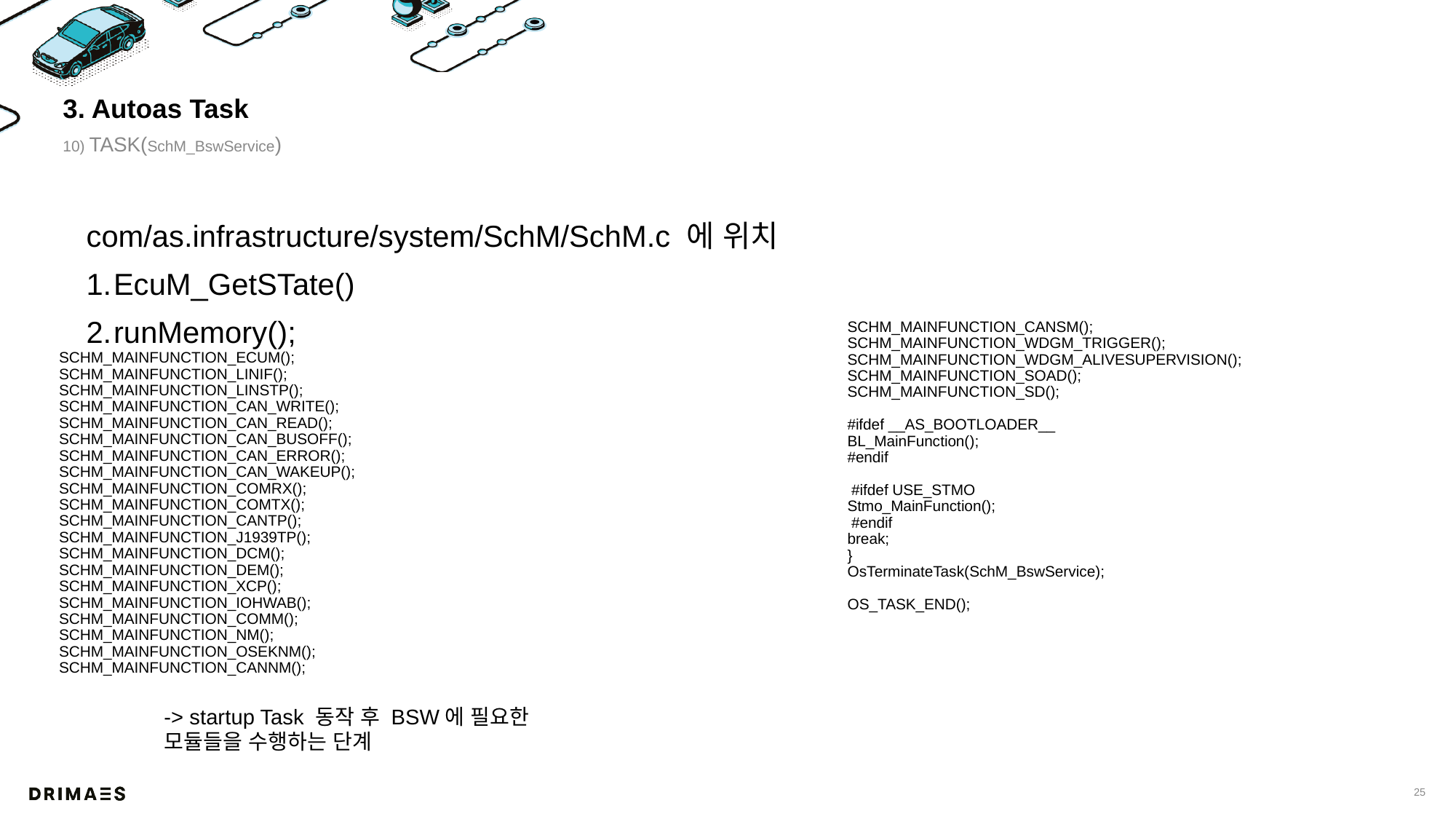

# 3. Autoas Task
10) TASK(SchM_BswService)

SCHM_MAINFUNCTION_CANSM();
SCHM_MAINFUNCTION_WDGM_TRIGGER();
SCHM_MAINFUNCTION_WDGM_ALIVESUPERVISION();
SCHM_MAINFUNCTION_SOAD();
SCHM_MAINFUNCTION_SD();

#ifdef __AS_BOOTLOADER__
BL_MainFunction();
#endif

 #ifdef USE_STMO
Stmo_MainFunction();
 #endif
break;
}
OsTerminateTask(SchM_BswService);

OS_TASK_END();
com/as.infrastructure/system/SchM/SchM.c 에 위치
EcuM_GetSTate()
runMemory();
SCHM_MAINFUNCTION_ECUM();
SCHM_MAINFUNCTION_LINIF();
SCHM_MAINFUNCTION_LINSTP();
SCHM_MAINFUNCTION_CAN_WRITE();
SCHM_MAINFUNCTION_CAN_READ();
SCHM_MAINFUNCTION_CAN_BUSOFF();
SCHM_MAINFUNCTION_CAN_ERROR();
SCHM_MAINFUNCTION_CAN_WAKEUP();
SCHM_MAINFUNCTION_COMRX();
SCHM_MAINFUNCTION_COMTX();
SCHM_MAINFUNCTION_CANTP();
SCHM_MAINFUNCTION_J1939TP();
SCHM_MAINFUNCTION_DCM();
SCHM_MAINFUNCTION_DEM();
SCHM_MAINFUNCTION_XCP();
SCHM_MAINFUNCTION_IOHWAB();
SCHM_MAINFUNCTION_COMM();
SCHM_MAINFUNCTION_NM();
SCHM_MAINFUNCTION_OSEKNM();
SCHM_MAINFUNCTION_CANNM();

-> startup Task 동작 후 BSW에 필요한 모듈들을 수행하는 단계